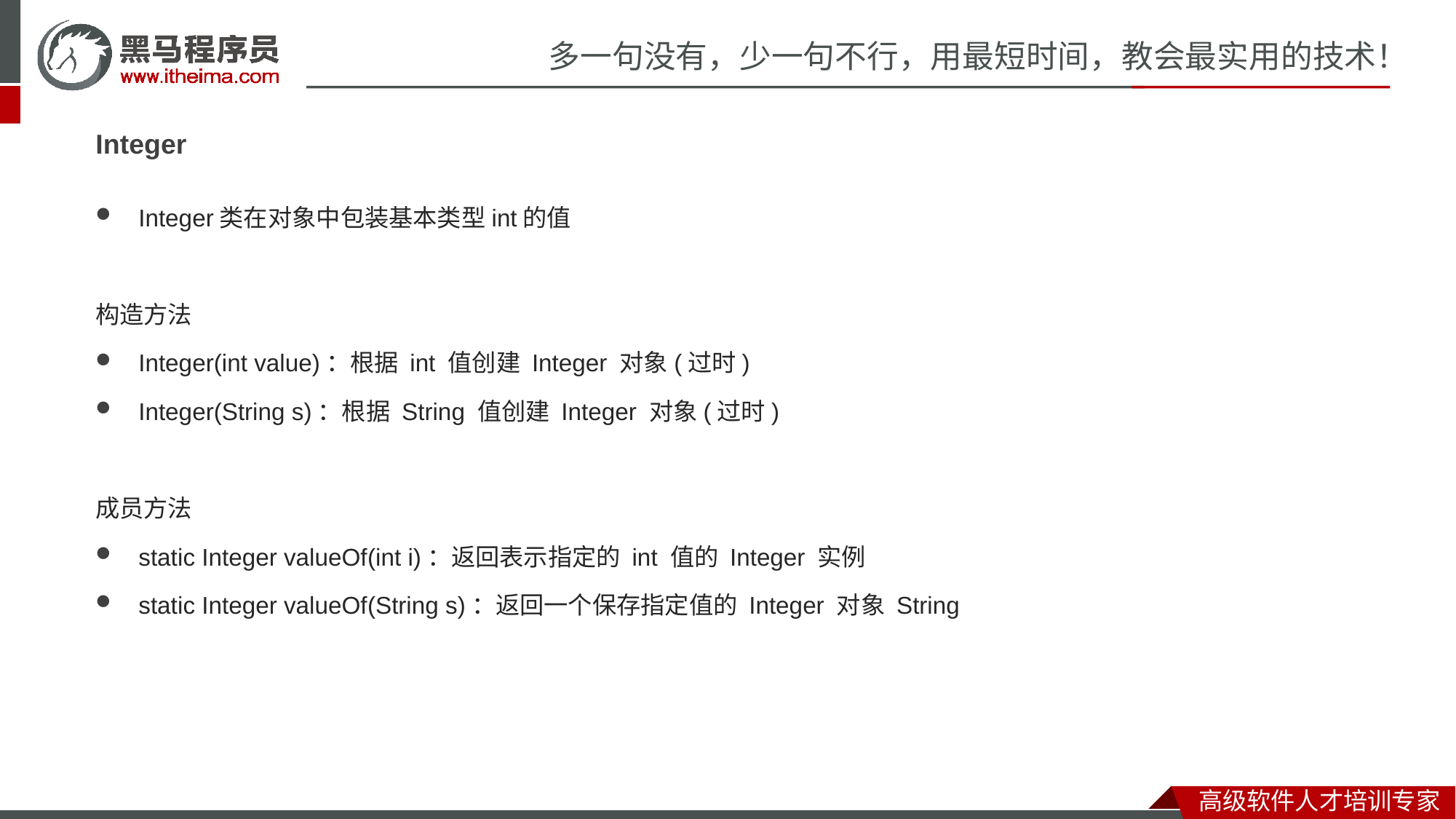

Integer
Integer类在对象中包装基本类型int的值

构造方法
Integer​(int value)：根据 int 值创建 Integer 对象(过时)
Integer​(String s)：根据 String 值创建 Integer 对象(过时)

成员方法
static Integer valueOf​(int i)：返回表示指定的 int 值的 Integer 实例
static Integer valueOf​(String s)：返回一个保存指定值的 Integer 对象 String